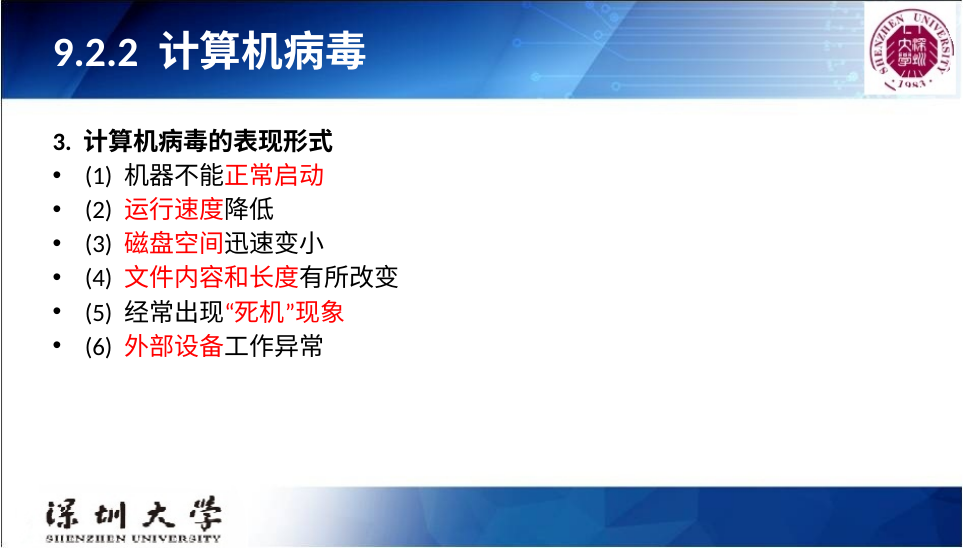

# 9.2.2 计算机病毒
3. 计算机病毒的表现形式
(1) 机器不能正常启动
(2) 运行速度降低
(3) 磁盘空间迅速变小
(4) 文件内容和长度有所改变
(5) 经常出现“死机”现象
(6) 外部设备工作异常
326